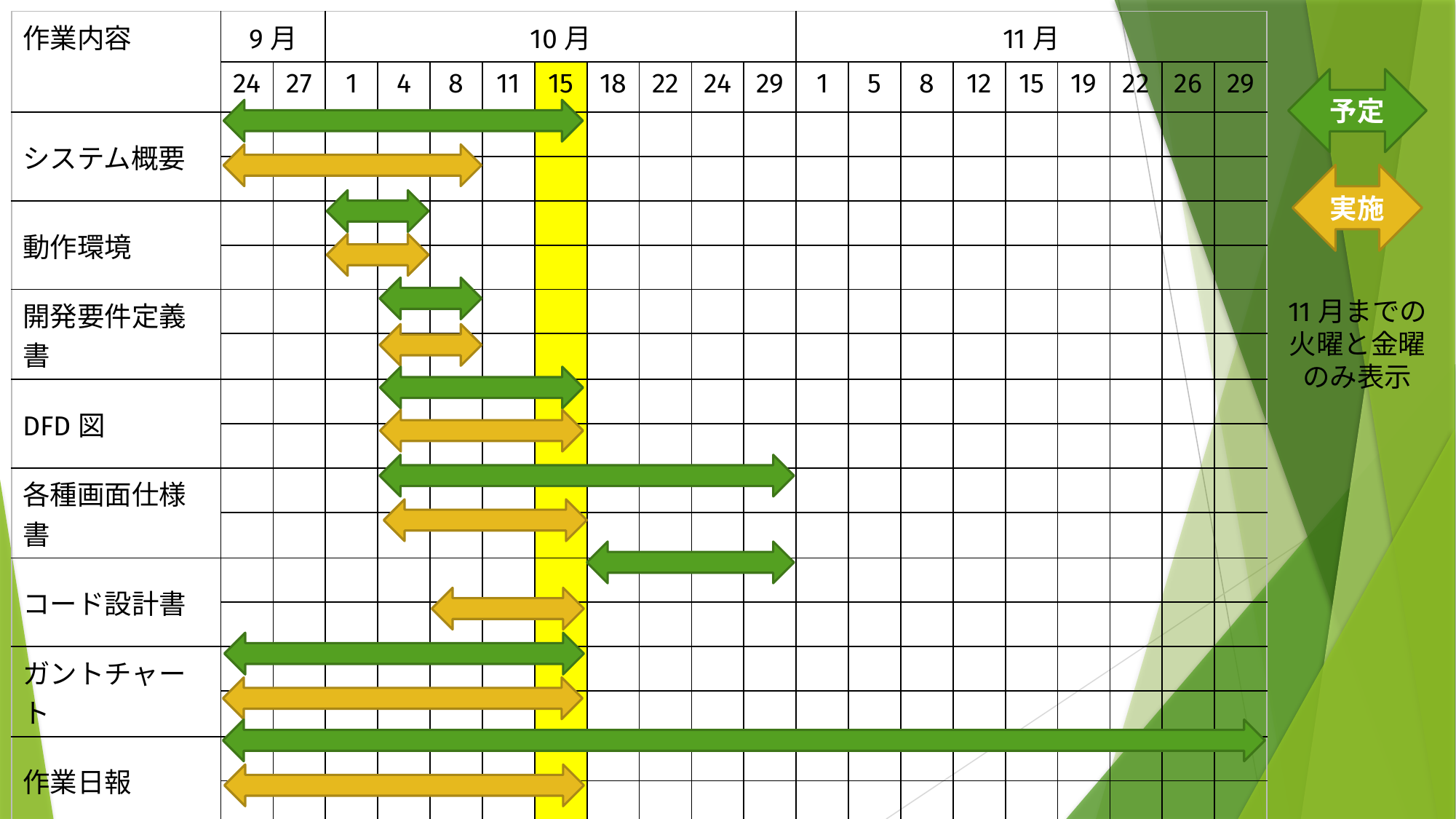

| 作業内容 | 9月 |  | 10月 |  |  |  |  |  |  |  |  | 11月 |  |  |  |  |  |  |  |  |
| --- | --- | --- | --- | --- | --- | --- | --- | --- | --- | --- | --- | --- | --- | --- | --- | --- | --- | --- | --- | --- |
|  | 24 | 27 | 1 | 4 | 8 | 11 | 15 | 18 | 22 | 24 | 29 | 1 | 5 | 8 | 12 | 15 | 19 | 22 | 26 | 29 |
| システム概要 |  |  |  |  |  |  |  |  |  |  |  |  |  |  |  |  |  |  |  |  |
|  |  |  |  |  |  |  |  |  |  |  |  |  |  |  |  |  |  |  |  |  |
| 動作環境 |  |  |  |  |  |  |  |  |  |  |  |  |  |  |  |  |  |  |  |  |
|  |  |  |  |  |  |  |  |  |  |  |  |  |  |  |  |  |  |  |  |  |
| 開発要件定義書 |  |  |  |  |  |  |  |  |  |  |  |  |  |  |  |  |  |  |  |  |
|  |  |  |  |  |  |  |  |  |  |  |  |  |  |  |  |  |  |  |  |  |
| DFD図 |  |  |  |  |  |  |  |  |  |  |  |  |  |  |  |  |  |  |  |  |
|  |  |  |  |  |  |  |  |  |  |  |  |  |  |  |  |  |  |  |  |  |
| 各種画面仕様書 |  |  |  |  |  |  |  |  |  |  |  |  |  |  |  |  |  |  |  |  |
|  |  |  |  |  |  |  |  |  |  |  |  |  |  |  |  |  |  |  |  |  |
| コード設計書 |  |  |  |  |  |  |  |  |  |  |  |  |  |  |  |  |  |  |  |  |
|  |  |  |  |  |  |  |  |  |  |  |  |  |  |  |  |  |  |  |  |  |
| ガントチャート |  |  |  |  |  |  |  |  |  |  |  |  |  |  |  |  |  |  |  |  |
|  |  |  |  |  |  |  |  |  |  |  |  |  |  |  |  |  |  |  |  |  |
| 作業日報 |  |  |  |  |  |  |  |  |  |  |  |  |  |  |  |  |  |  |  |  |
|  |  |  |  |  |  |  |  |  |  |  |  |  |  |  |  |  |  |  |  |  |
予定

実施

11月までの火曜と金曜のみ表示